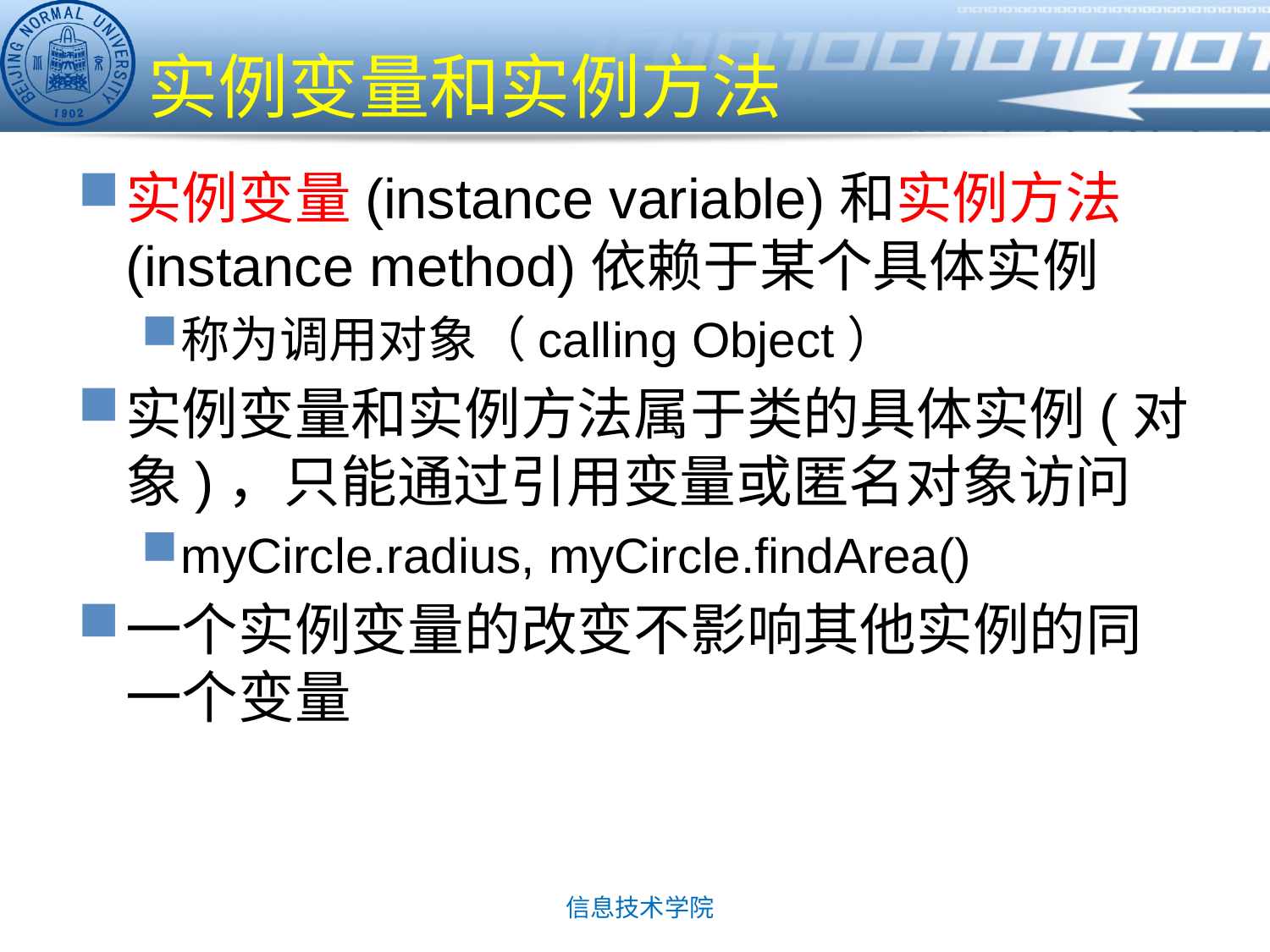

# 实例变量和实例方法
实例变量(instance variable)和实例方法(instance method)依赖于某个具体实例
称为调用对象（calling Object）
实例变量和实例方法属于类的具体实例(对象)，只能通过引用变量或匿名对象访问
myCircle.radius, myCircle.findArea()
一个实例变量的改变不影响其他实例的同一个变量
18